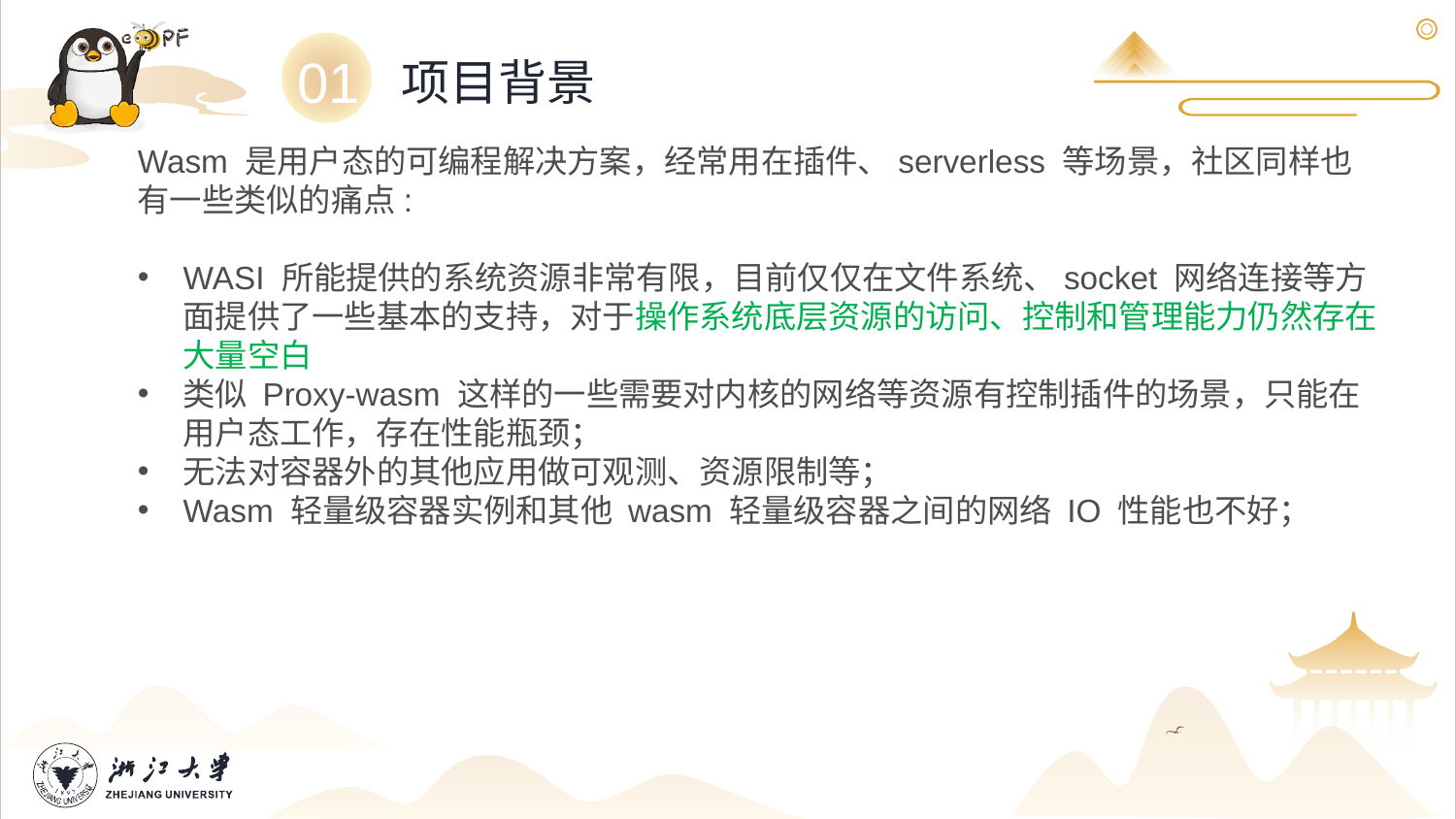

01
项目背景
Wasm 是用户态的可编程解决方案，经常用在插件、serverless 等场景，社区同样也有一些类似的痛点:

WASI 所能提供的系统资源非常有限，目前仅仅在文件系统、socket 网络连接等方面提供了一些基本的支持，对于操作系统底层资源的访问、控制和管理能力仍然存在大量空白
类似 Proxy-wasm 这样的一些需要对内核的网络等资源有控制插件的场景，只能在用户态工作，存在性能瓶颈；
无法对容器外的其他应用做可观测、资源限制等；
Wasm 轻量级容器实例和其他 wasm 轻量级容器之间的网络 IO 性能也不好；

8